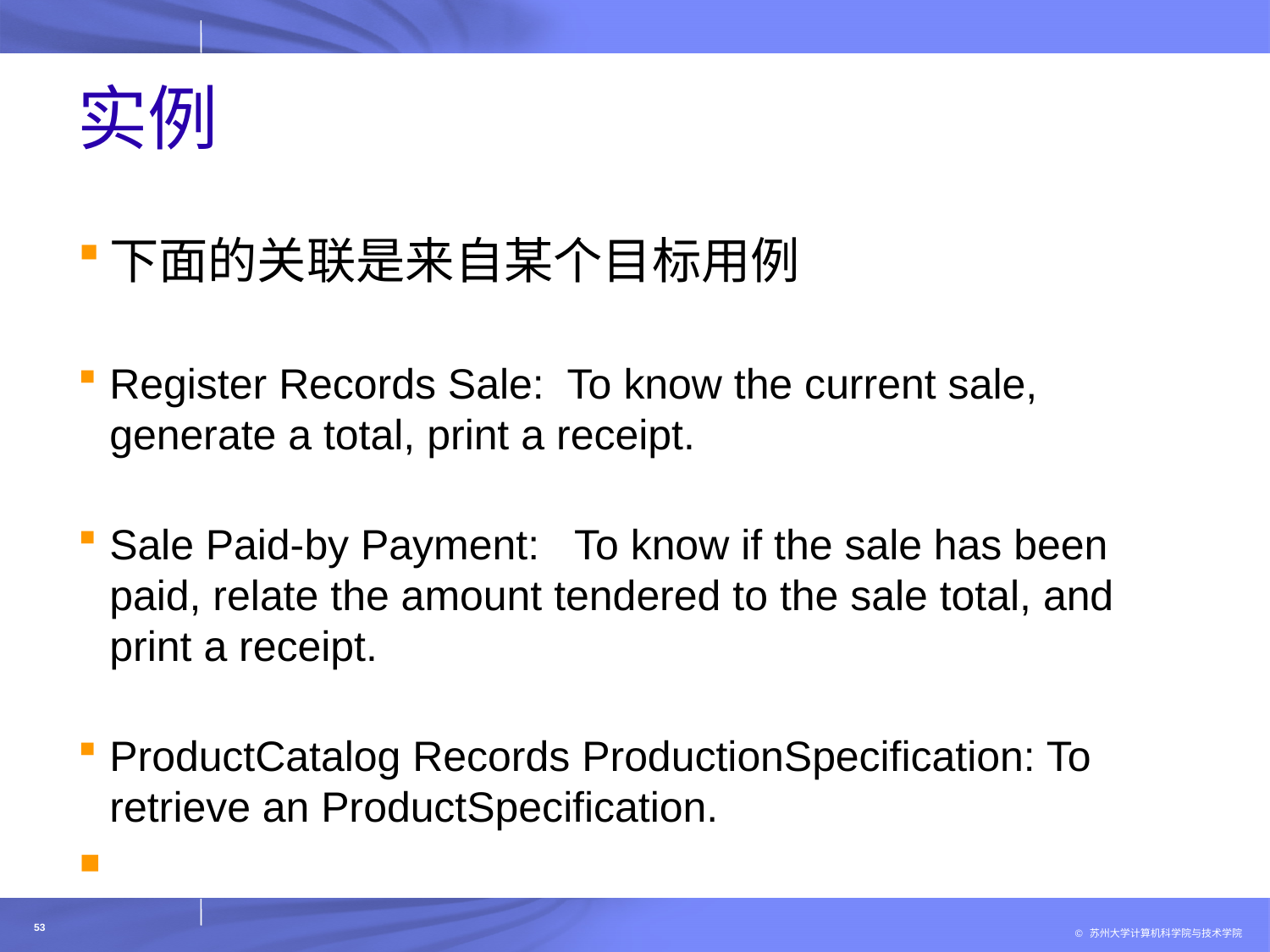

# 实例
下面的关联是来自某个目标用例

Register Records Sale:  To know the current sale, generate a total, print a receipt.

Sale Paid-by Payment:   To know if the sale has been paid, relate the amount tendered to the sale total, and print a receipt.

ProductCatalog Records ProductionSpecification: To retrieve an ProductSpecification.

53